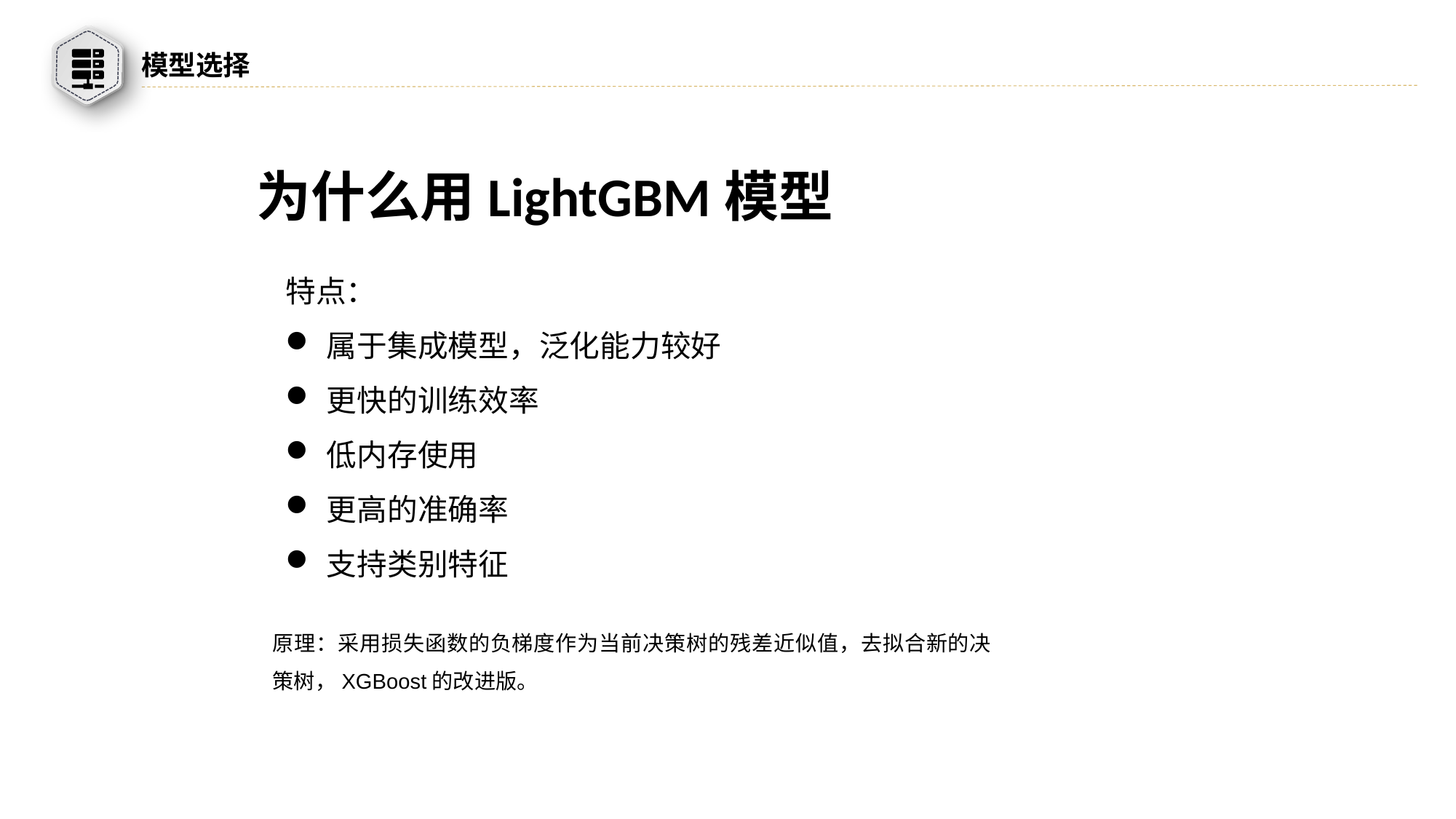

模型选择

为什么用LightGBM模型
特点：
属于集成模型，泛化能力较好
更快的训练效率
低内存使用
更高的准确率
支持类别特征
原理：采用损失函数的负梯度作为当前决策树的残差近似值，去拟合新的决策树，XGBoost的改进版。